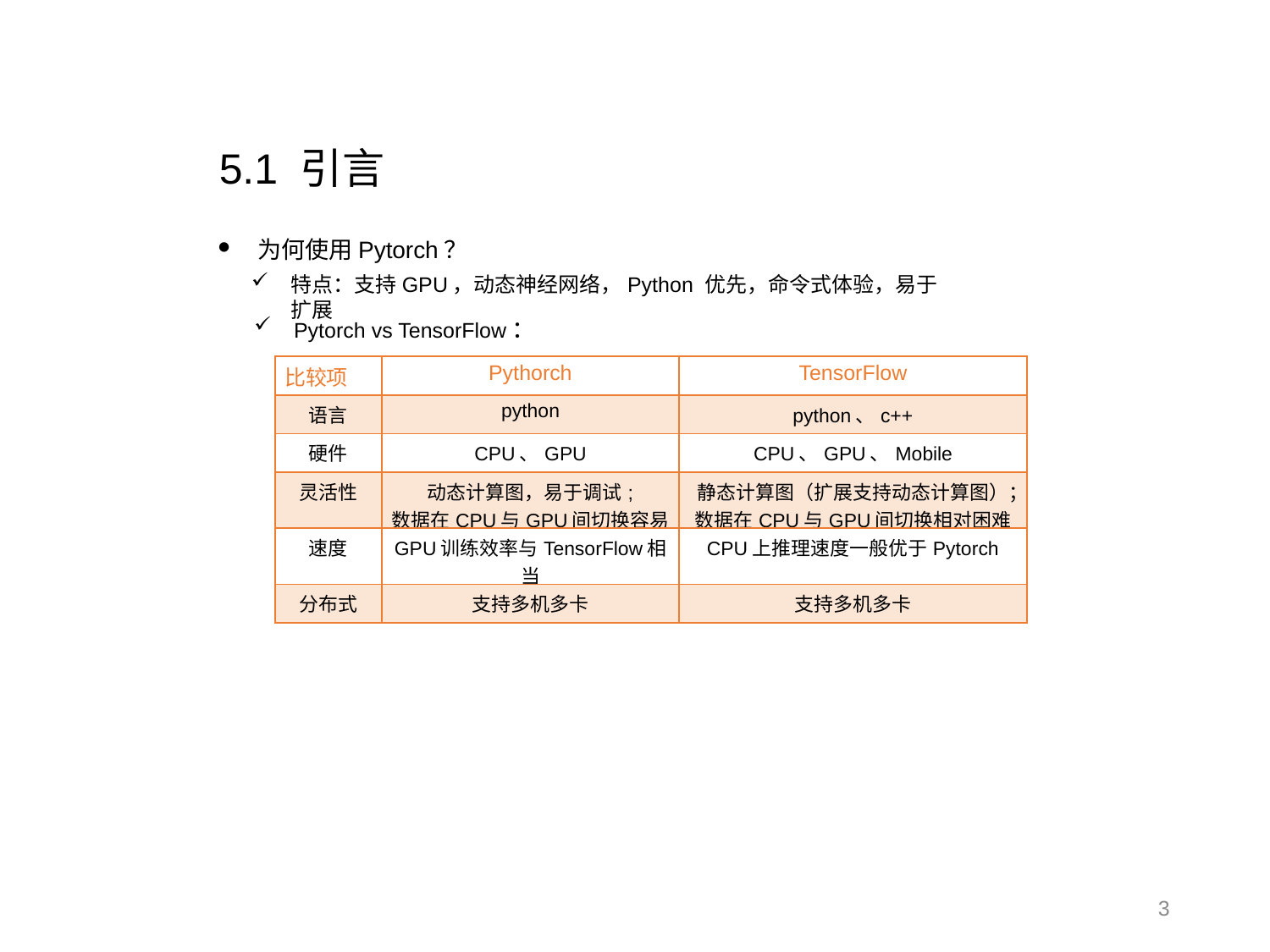

# 5.1 引言
为何使用Pytorch？
特点：支持GPU，动态神经网络，Python 优先，命令式体验，易于扩展
Pytorch vs TensorFlow：
| 比较项 | Pythorch | TensorFlow |
| --- | --- | --- |
| 语言 | python | python、c++ |
| 硬件 | CPU、GPU | CPU、GPU、Mobile |
| 灵活性 | 动态计算图，易于调试; 数据在CPU与GPU间切换容易 | 静态计算图（扩展支持动态计算图）； 数据在CPU与GPU间切换相对困难 |
| 速度 | GPU训练效率与TensorFlow相当 | CPU上推理速度一般优于Pytorch |
| 分布式 | 支持多机多卡 | 支持多机多卡 |
3